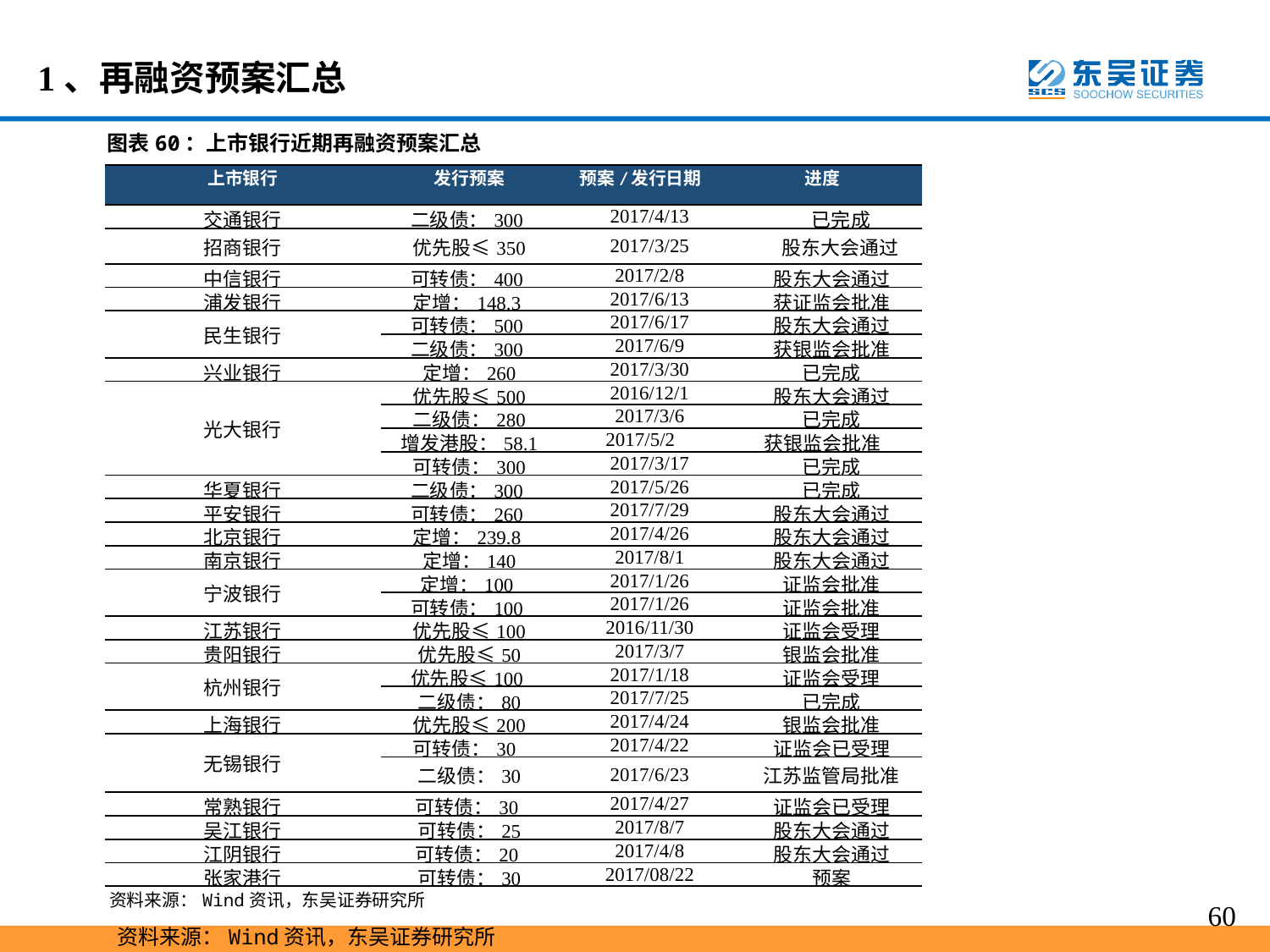

1、再融资预案汇总

图表60：上市银行近期再融资预案汇总
| 上市银行 | 发行预案 | 预案/发行日期 | 进度 |
| --- | --- | --- | --- |
| 交通银行 | 二级债：300 | 2017/4/13 | 已完成 |
| 招商银行 | 优先股≤350 | 2017/3/25 | 股东大会通过 |
| 中信银行 | 可转债：400 | 2017/2/8 | 股东大会通过 |
| 浦发银行 | 定增：148.3 | 2017/6/13 | 获证监会批准 |
| 民生银行 | 可转债：500 | 2017/6/17 | 股东大会通过 |
|  | 二级债：300 | 2017/6/9 | 获银监会批准 |
| 兴业银行 | 定增：260 | 2017/3/30 | 已完成 |
| 光大银行 | 优先股≤500 | 2016/12/1 | 股东大会通过 |
|  | 二级债：280 | 2017/3/6 | 已完成 |
|  | 增发港股：58.1 | 2017/5/2 | 获银监会批准 |
|  | 可转债：300 | 2017/3/17 | 已完成 |
| 华夏银行 | 二级债：300 | 2017/5/26 | 已完成 |
| 平安银行 | 可转债：260 | 2017/7/29 | 股东大会通过 |
| 北京银行 | 定增：239.8 | 2017/4/26 | 股东大会通过 |
| 南京银行 | 定增：140 | 2017/8/1 | 股东大会通过 |
| 宁波银行 | 定增：100 | 2017/1/26 | 证监会批准 |
|  | 可转债：100 | 2017/1/26 | 证监会批准 |
| 江苏银行 | 优先股≤100 | 2016/11/30 | 证监会受理 |
| 贵阳银行 | 优先股≤50 | 2017/3/7 | 银监会批准 |
| 杭州银行 | 优先股≤100 | 2017/1/18 | 证监会受理 |
|  | 二级债：80 | 2017/7/25 | 已完成 |
| 上海银行 | 优先股≤200 | 2017/4/24 | 银监会批准 |
| 无锡银行 | 可转债：30 | 2017/4/22 | 证监会已受理 |
|  | 二级债：30 | 2017/6/23 | 江苏监管局批准 |
| 常熟银行 | 可转债：30 | 2017/4/27 | 证监会已受理 |
| 吴江银行 | 可转债：25 | 2017/8/7 | 股东大会通过 |
| 江阴银行 | 可转债：20 | 2017/4/8 | 股东大会通过 |
| 张家港行 | 可转债：30 | 2017/08/22 | 预案 |
| 资料来源：Wind资讯，东吴证券研究所 |  |  |  |
60
资料来源：Wind资讯，东吴证券研究所